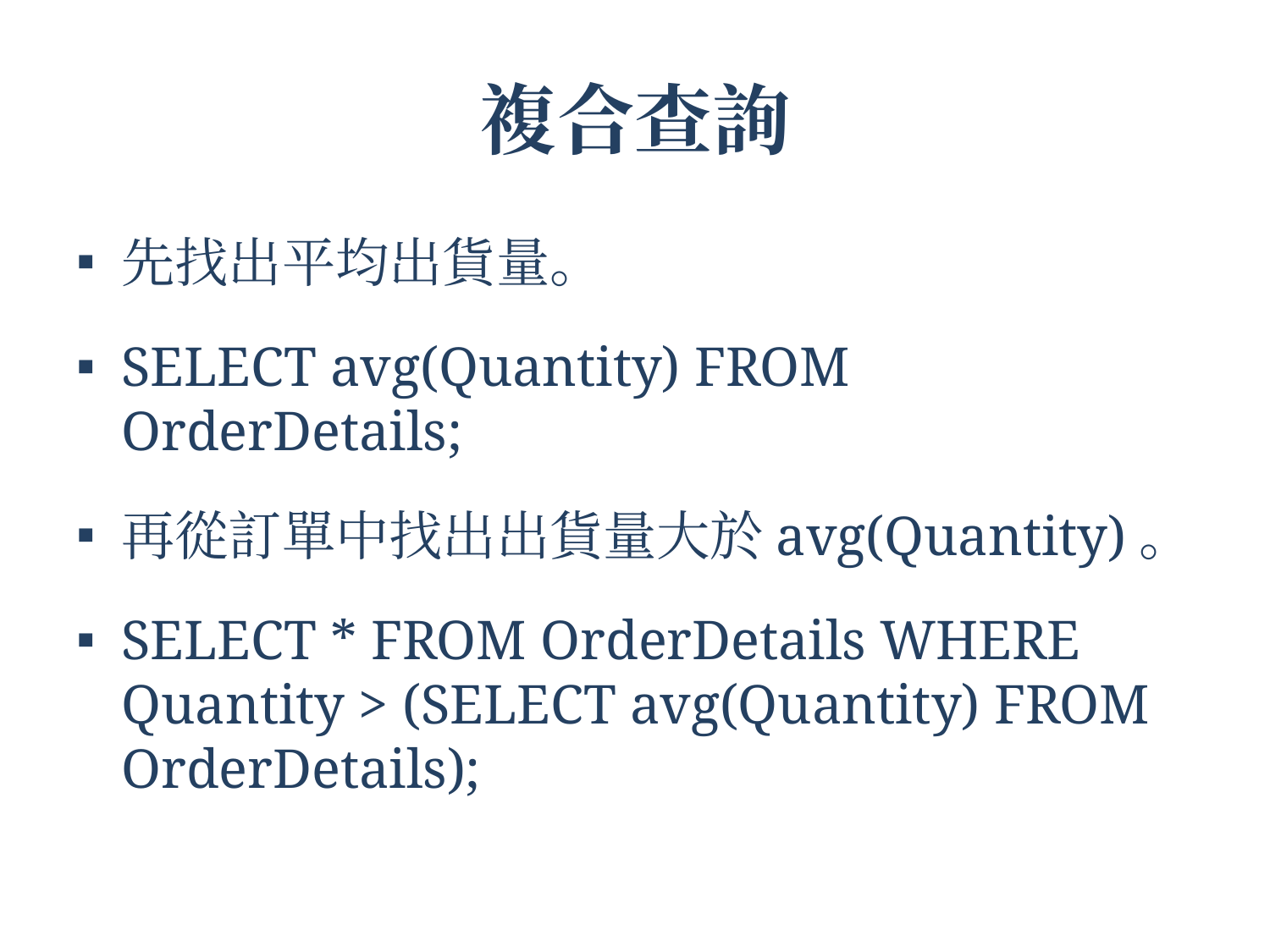

# 複合查詢
先找出平均出貨量。
SELECT avg(Quantity) FROM OrderDetails;
再從訂單中找出出貨量大於avg(Quantity)。
SELECT * FROM OrderDetails WHERE Quantity > (SELECT avg(Quantity) FROM OrderDetails);